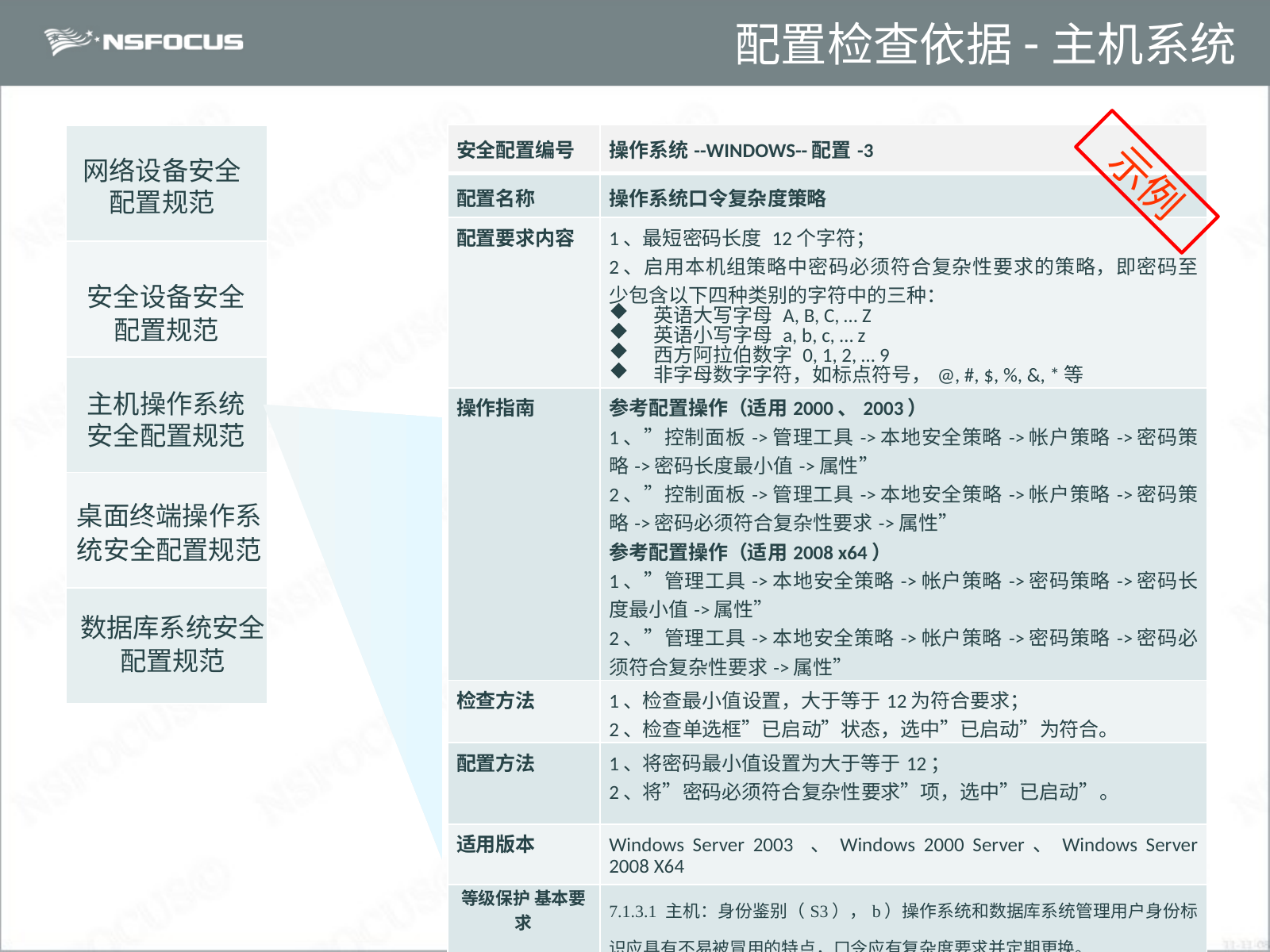

# 配置检查依据-主机系统
| 安全配置编号 | 操作系统--WINDOWS--配置-3 |
| --- | --- |
| 配置名称 | 操作系统口令复杂度策略 |
| 配置要求内容 | 1、最短密码长度 12个字符； 2、启用本机组策略中密码必须符合复杂性要求的策略，即密码至少包含以下四种类别的字符中的三种： 英语大写字母 A, B, C, … Z 英语小写字母 a, b, c, … z 西方阿拉伯数字 0, 1, 2, … 9 非字母数字字符，如标点符号，@, #, $, %, &, \*等 |
| 操作指南 | 参考配置操作（适用2000、2003） 1、”控制面板->管理工具->本地安全策略->帐户策略->密码策略->密码长度最小值->属性” 2、”控制面板->管理工具->本地安全策略->帐户策略->密码策略->密码必须符合复杂性要求->属性” 参考配置操作（适用2008 x64） 1、”管理工具->本地安全策略->帐户策略->密码策略->密码长度最小值->属性” 2、”管理工具->本地安全策略->帐户策略->密码策略->密码必须符合复杂性要求->属性” |
| 检查方法 | 1、检查最小值设置，大于等于12为符合要求； 2、检查单选框”已启动”状态，选中”已启动”为符合。 |
| 配置方法 | 1、将密码最小值设置为大于等于12； 2、将”密码必须符合复杂性要求”项，选中”已启动”。 |
| 适用版本 | Windows Server 2003 、Windows 2000 Server、Windows Server 2008 X64 |
| 等级保护 基本要求 | 7.1.3.1 主机：身份鉴别（S3），b）操作系统和数据库系统管理用户身份标识应具有不易被冒用的特点，口令应有复杂度要求并定期更换。 |
|  |
| --- |
|  |
|  |
|  |
|  |
网络设备安全配置规范

示例
安全设备安全配置规范
主机操作系统安全配置规范

桌面终端操作系统安全配置规范
数据库系统安全配置规范